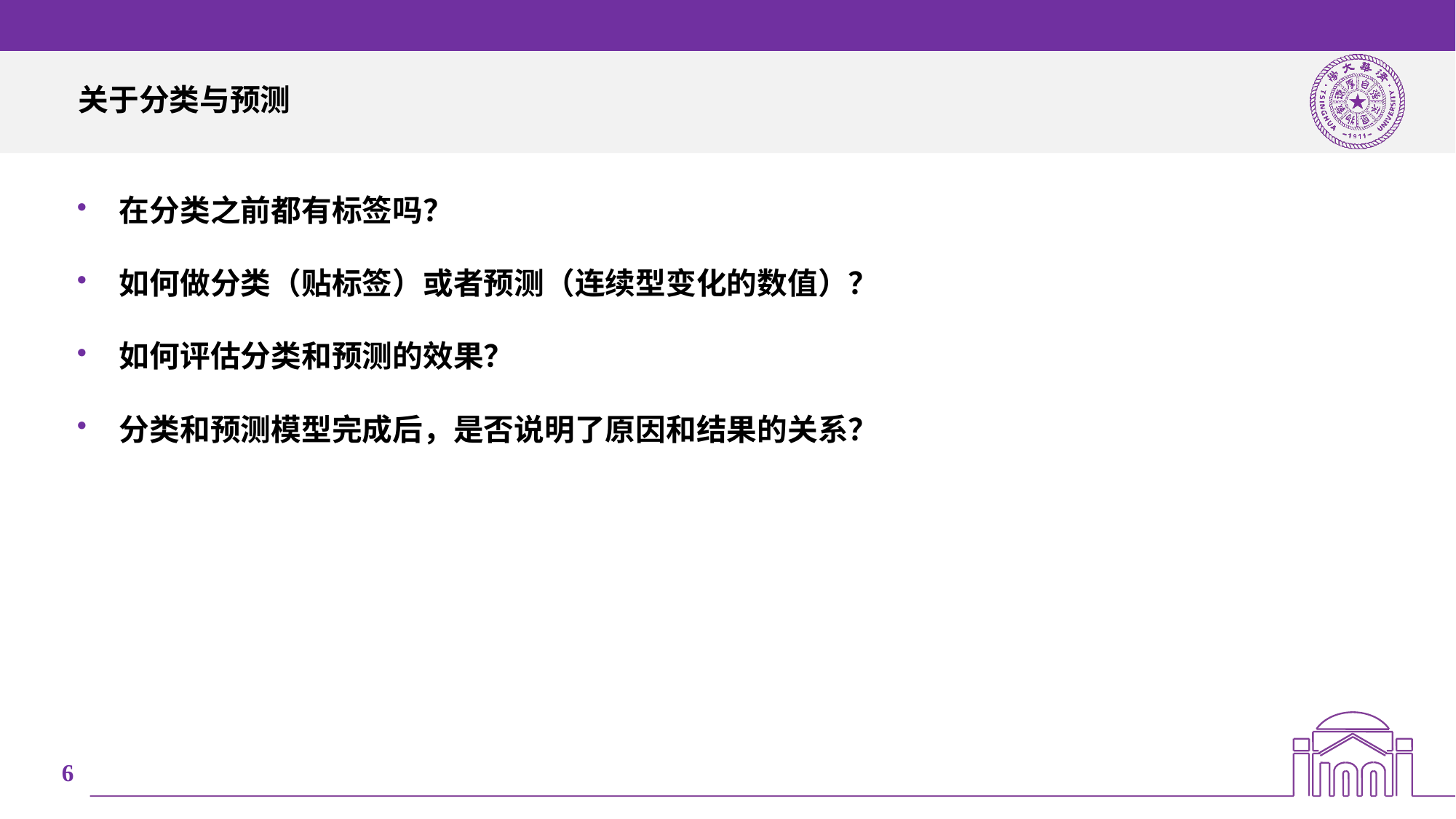

# 关于分类与预测
在分类之前都有标签吗？
如何做分类（贴标签）或者预测（连续型变化的数值）？
如何评估分类和预测的效果？
分类和预测模型完成后，是否说明了原因和结果的关系？